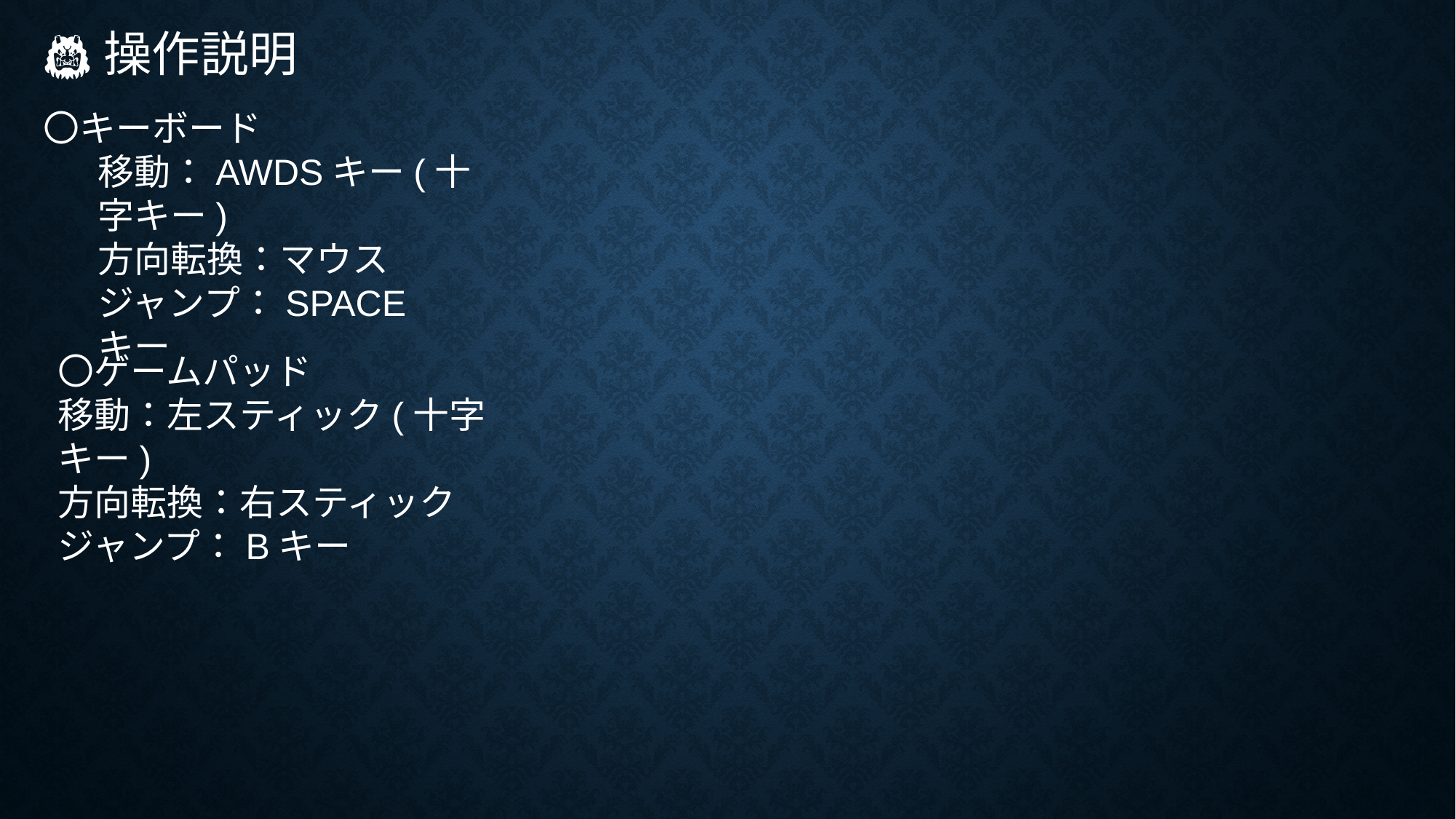

👹操作説明
〇キーボード
移動：AWDSキー(十字キー)
方向転換：マウス
ジャンプ：SPACEキー
〇ゲームパッド
移動：左スティック(十字キー)
方向転換：右スティック
ジャンプ：Bキー